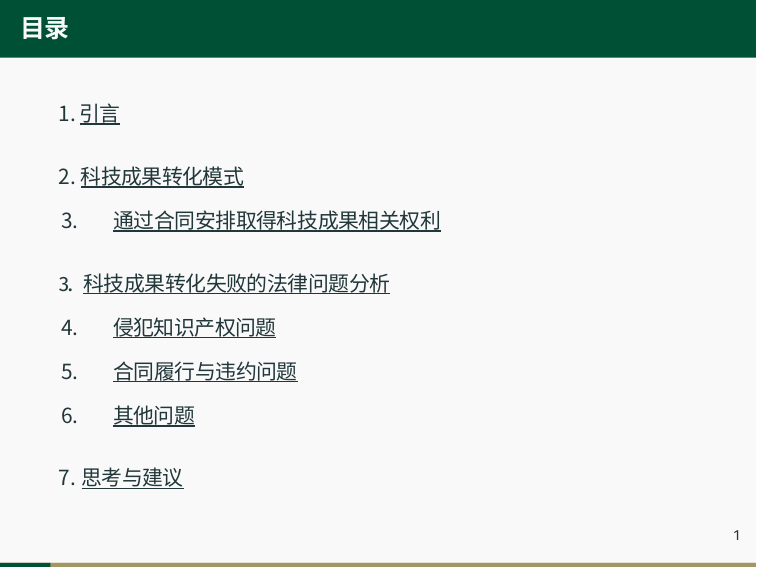

目录
引言
科技成果转化模式
通过合同安排取得科技成果相关权利
3. 科技成果转化失败的法律问题分析
侵犯知识产权问题
合同履行与违约问题
其他问题
思考与建议
1